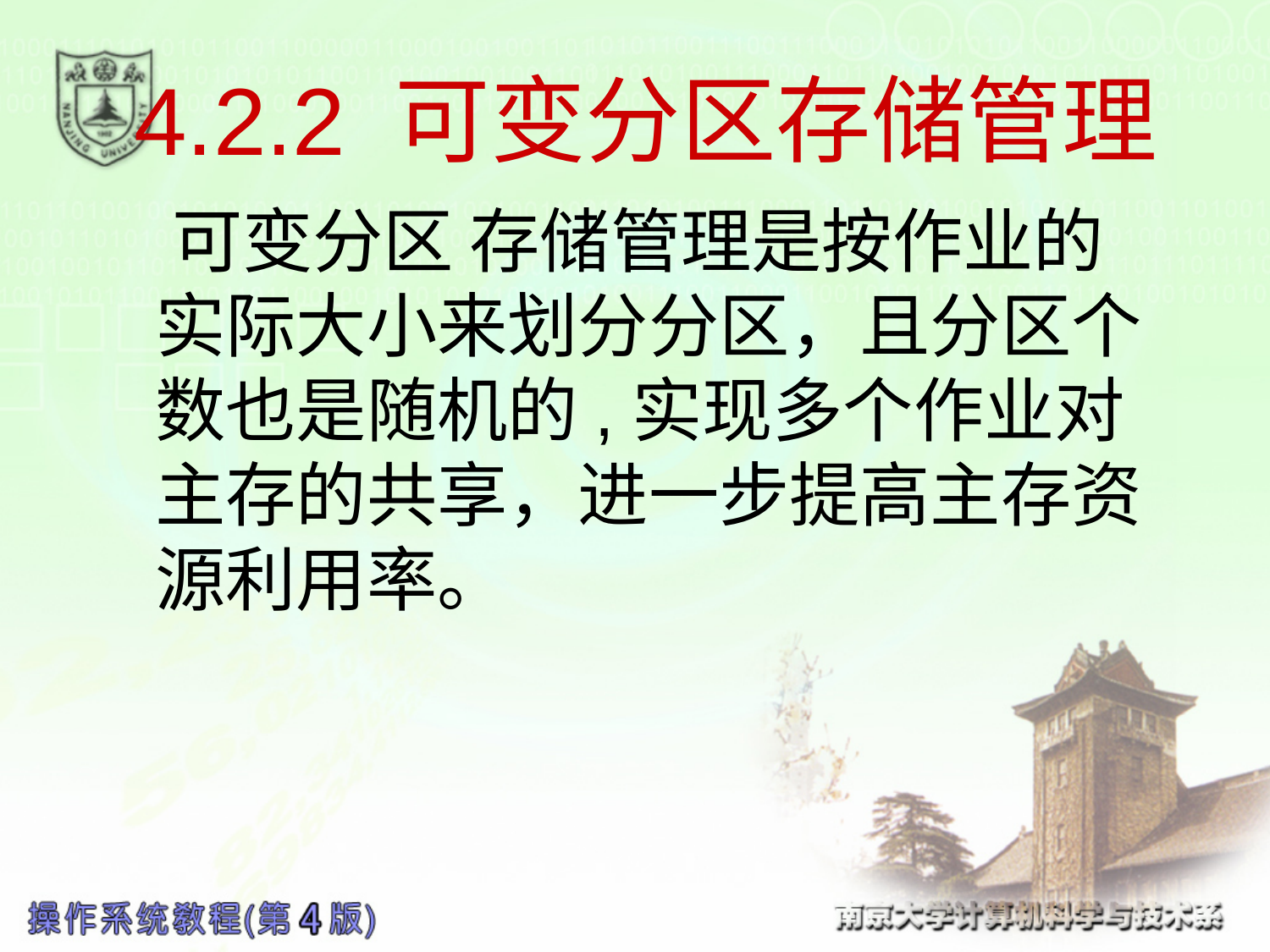

# 4.2.2 可变分区存储管理
    可变分区 存储管理是按作业的实际大小来划分分区，且分区个数也是随机的,实现多个作业对主存的共享，进一步提高主存资源利用率。